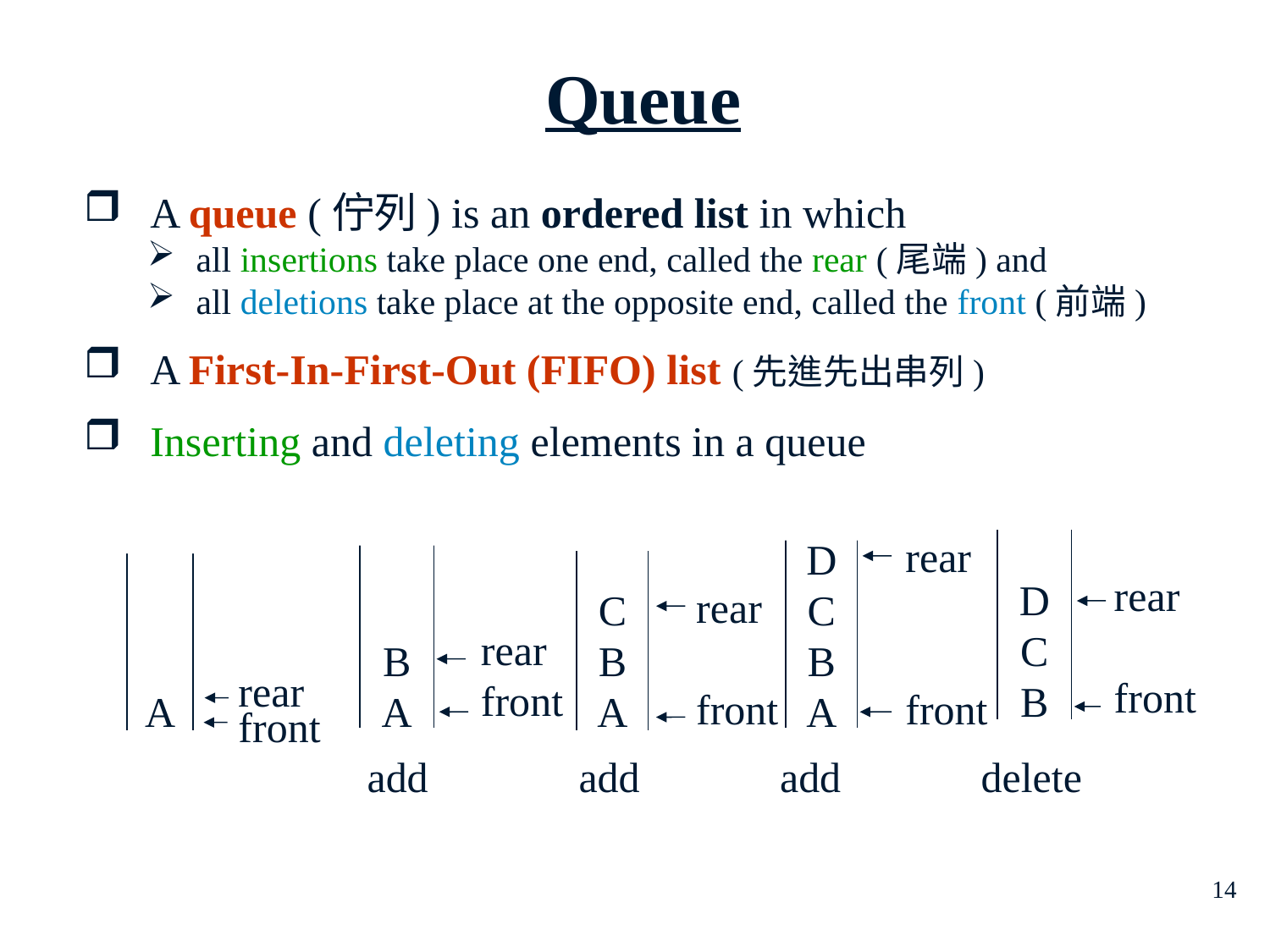

Queue
A queue (佇列) is an ordered list in which
all insertions take place one end, called the rear (尾端) and
all deletions take place at the opposite end, called the front (前端)
A First-In-First-Out (FIFO) list (先進先出串列)
Inserting and deleting elements in a queue

D
C
B
rear

front

A

B
A

C
B
A

D
C
B
A

rear

front
rear

front

rear
front

rear
front

	         add	     add		add	       delete
14